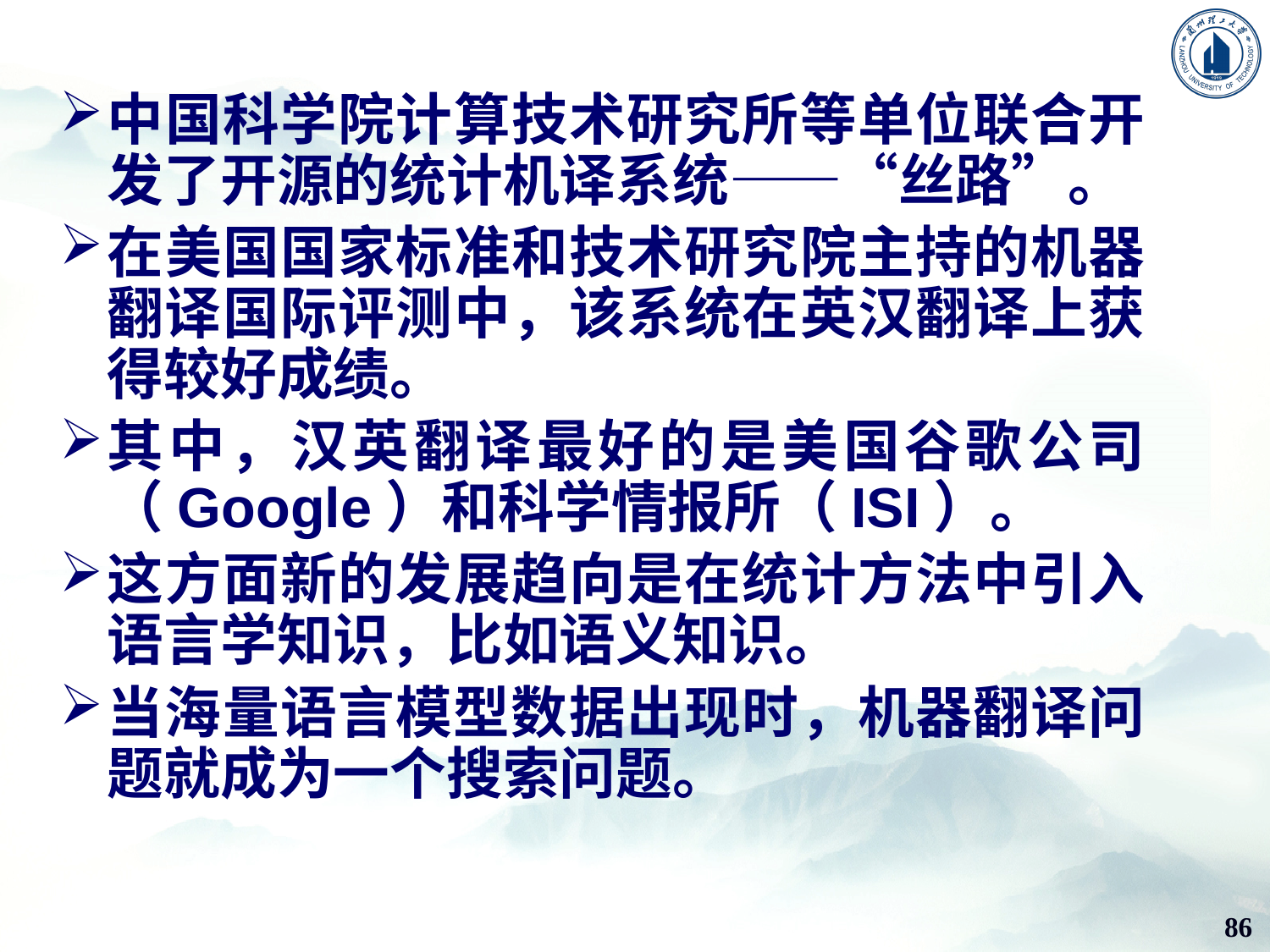

中国科学院计算技术研究所等单位联合开发了开源的统计机译系统——“丝路”。
在美国国家标准和技术研究院主持的机器翻译国际评测中，该系统在英汉翻译上获得较好成绩。
其中，汉英翻译最好的是美国谷歌公司（Google）和科学情报所（ISI）。
这方面新的发展趋向是在统计方法中引入语言学知识，比如语义知识。
当海量语言模型数据出现时，机器翻译问题就成为一个搜索问题。
86